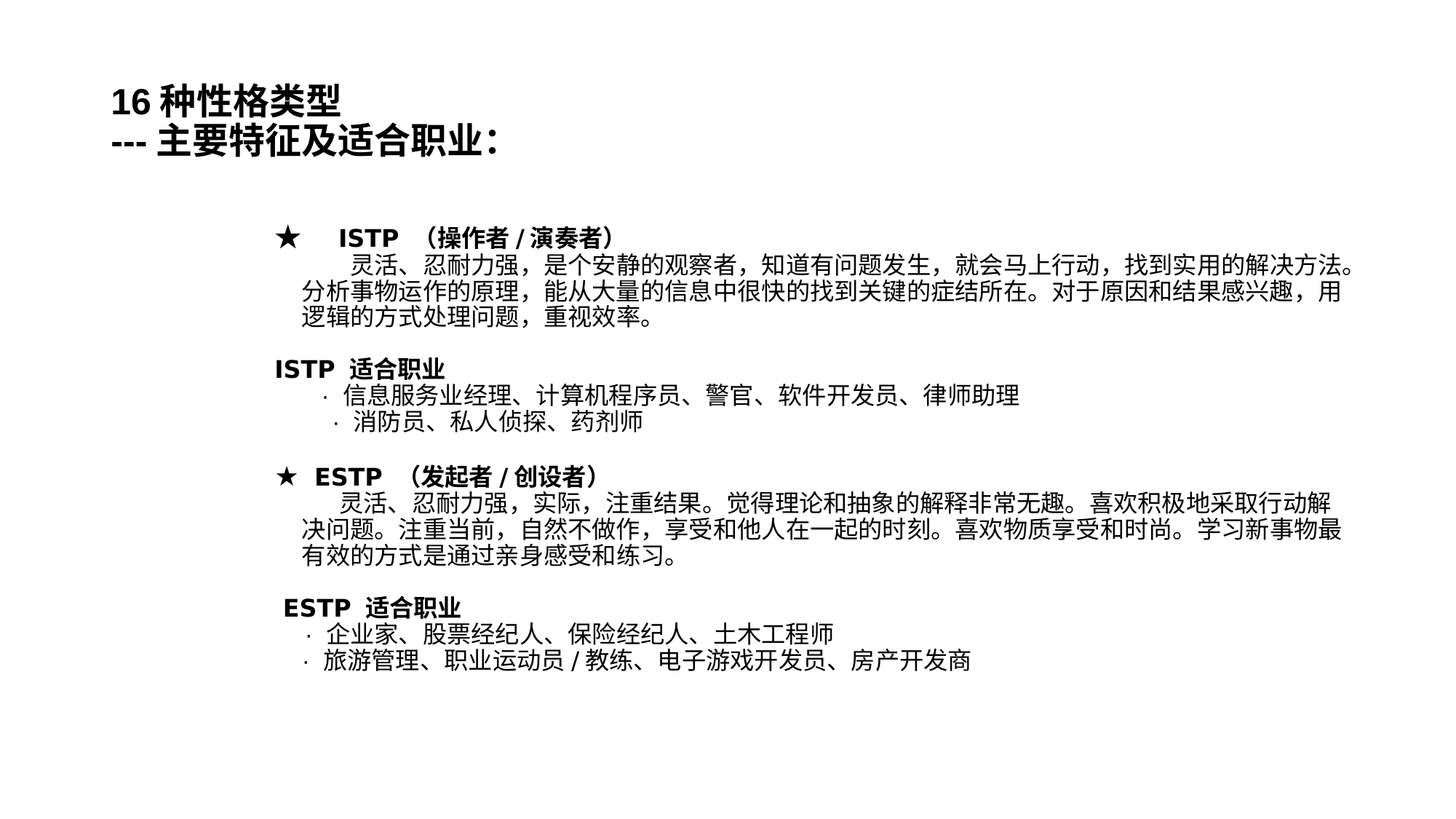

# 16种性格类型 ---主要特征及适合职业：
★　ISTP （操作者/演奏者）
　　灵活、忍耐力强，是个安静的观察者，知道有问题发生，就会马上行动，找到实用的解决方法。分析事物运作的原理，能从大量的信息中很快的找到关键的症结所在。对于原因和结果感兴趣，用逻辑的方式处理问题，重视效率。

ISTP 适合职业
  　· 信息服务业经理、计算机程序员、警官、软件开发员、律师助理
　· 消防员、私人侦探、药剂师

★  ESTP （发起者/创设者）
　　   灵活、忍耐力强，实际，注重结果。觉得理论和抽象的解释非常无趣。喜欢积极地采取行动解决问题。注重当前，自然不做作，享受和他人在一起的时刻。喜欢物质享受和时尚。学习新事物最有效的方式是通过亲身感受和练习。

 ESTP 适合职业
　· 企业家、股票经纪人、保险经纪人、土木工程师
· 旅游管理、职业运动员/教练、电子游戏开发员、房产开发商